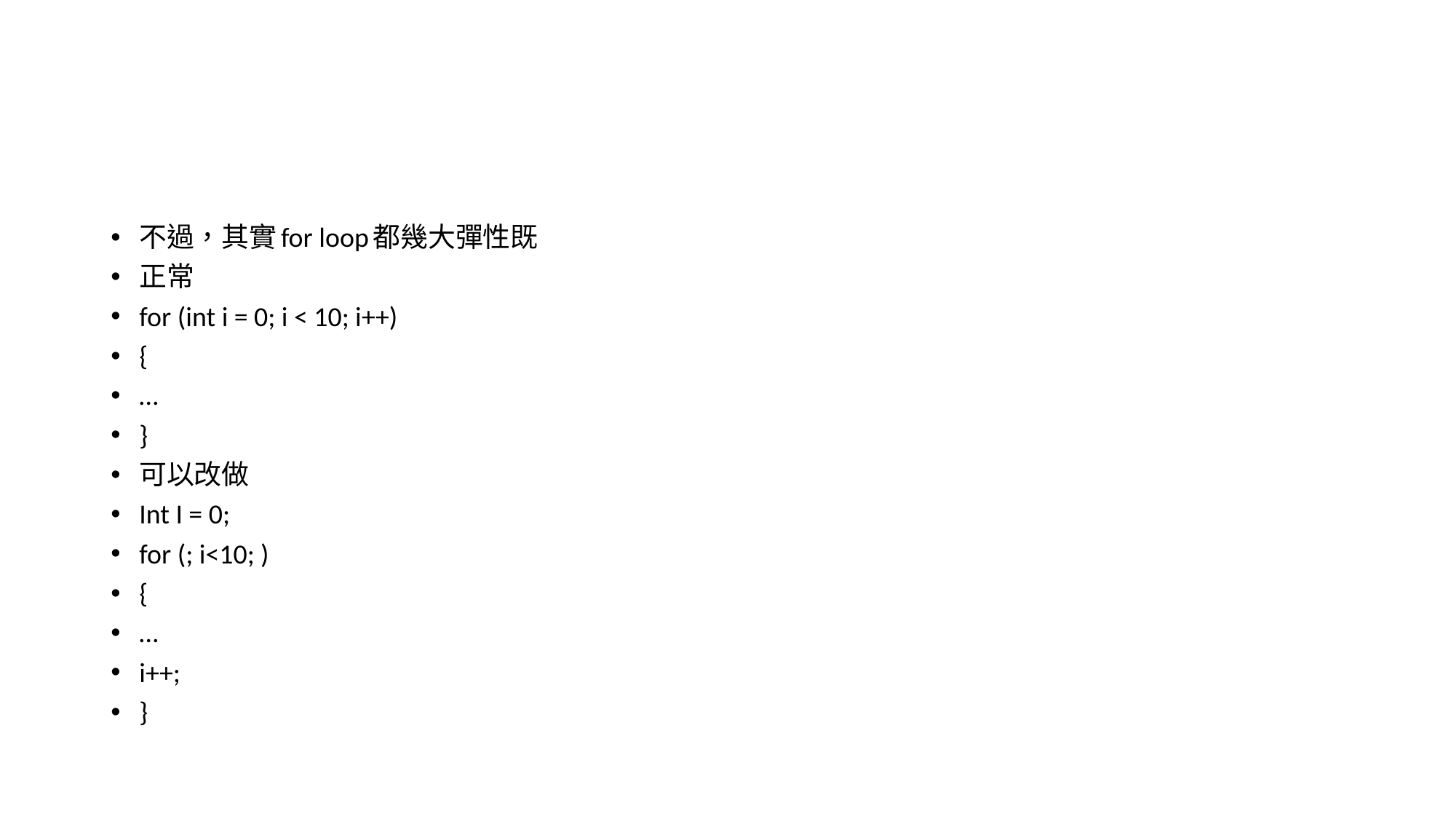

#
不過，其實for loop都幾大彈性既
正常
for (int i = 0; i < 10; i++)
{
…
}
可以改做
Int I = 0;
for (; i<10; )
{
…
i++;
}